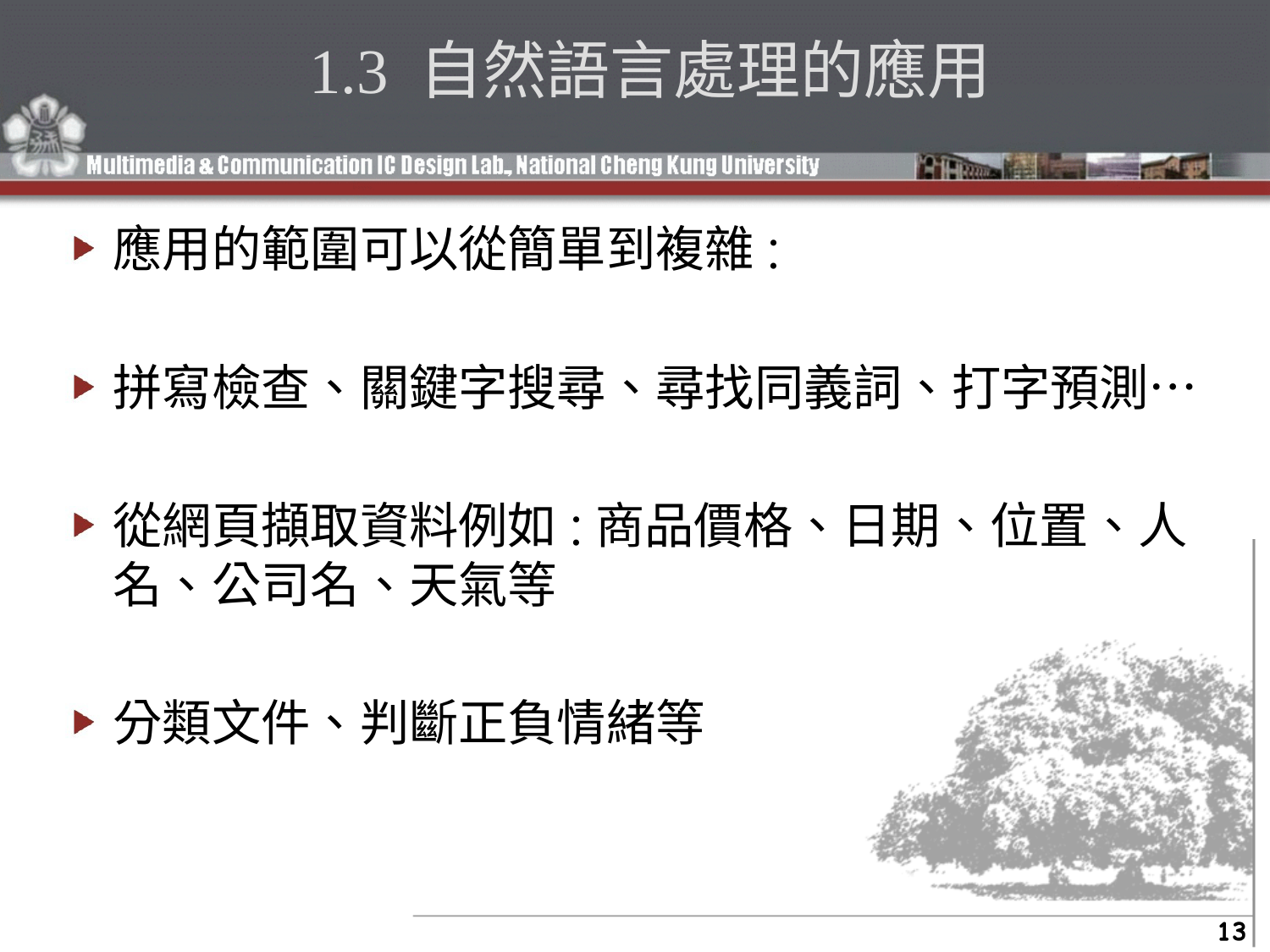

# 1.3 自然語言處理的應用
應用的範圍可以從簡單到複雜:

拼寫檢查、關鍵字搜尋、尋找同義詞、打字預測…

從網頁擷取資料例如:商品價格、日期、位置、人名、公司名、天氣等

分類文件、判斷正負情緒等
13